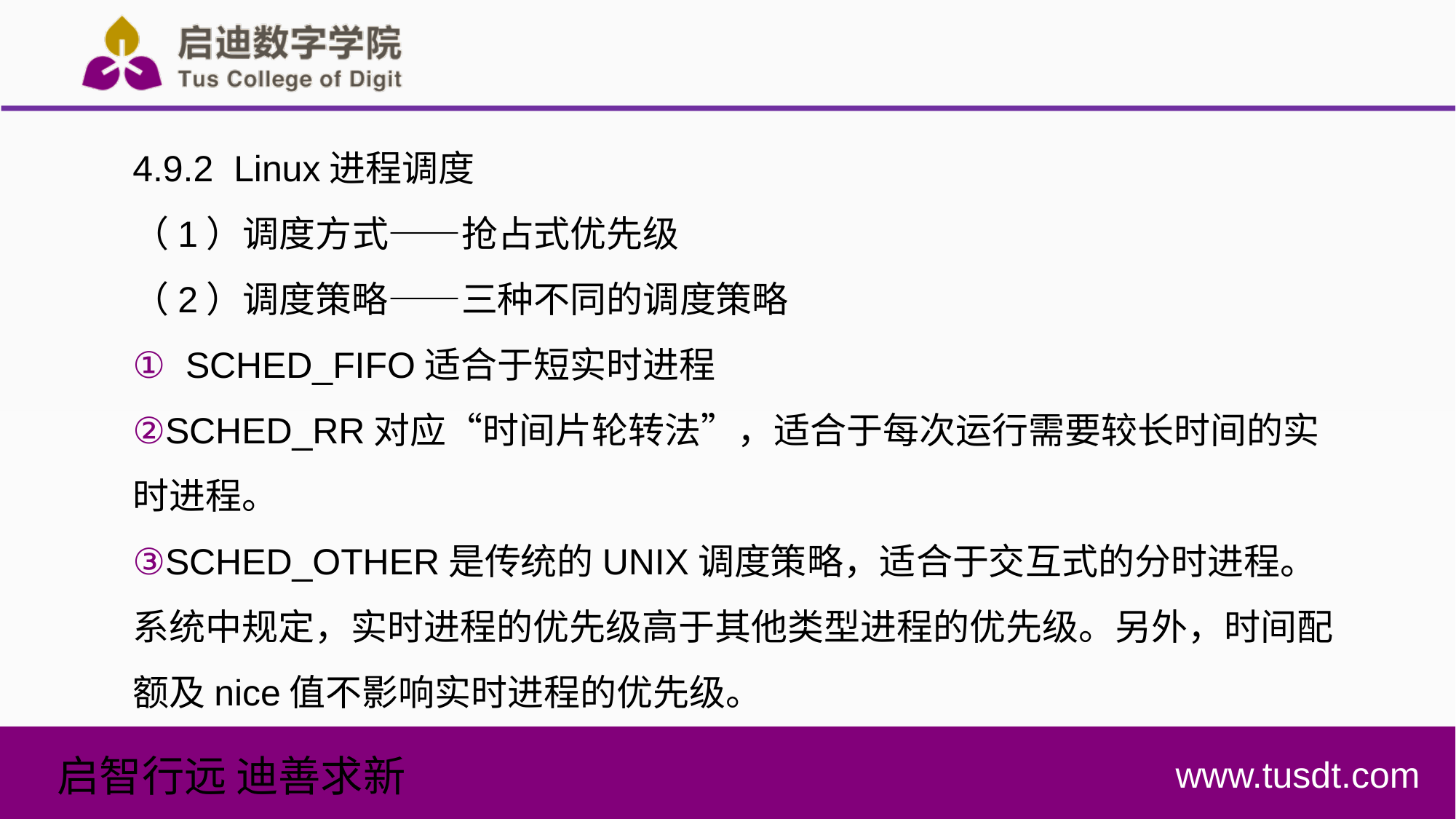

4.9.2  Linux进程调度
（1）调度方式——抢占式优先级
（2）调度策略——三种不同的调度策略
  SCHED_FIFO适合于短实时进程
SCHED_RR对应“时间片轮转法”，适合于每次运行需要较长时间的实时进程。
SCHED_OTHER是传统的UNIX调度策略，适合于交互式的分时进程。
系统中规定，实时进程的优先级高于其他类型进程的优先级。另外，时间配额及nice值不影响实时进程的优先级。